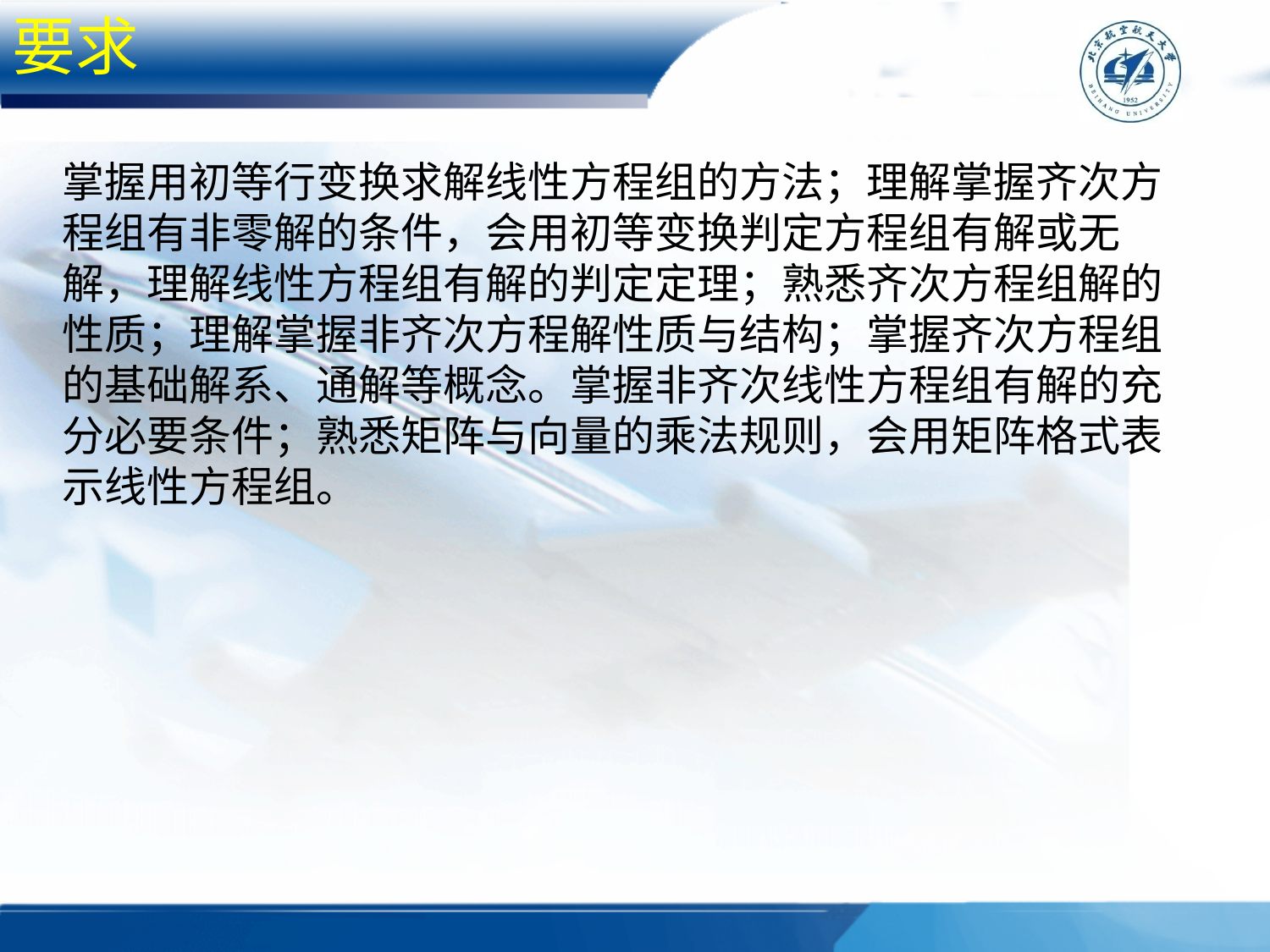

要求
掌握用初等行变换求解线性方程组的方法；理解掌握齐次方程组有非零解的条件，会用初等变换判定方程组有解或无解，理解线性方程组有解的判定定理；熟悉齐次方程组解的性质；理解掌握非齐次方程解性质与结构；掌握齐次方程组的基础解系、通解等概念。掌握非齐次线性方程组有解的充分必要条件；熟悉矩阵与向量的乘法规则，会用矩阵格式表示线性方程组。